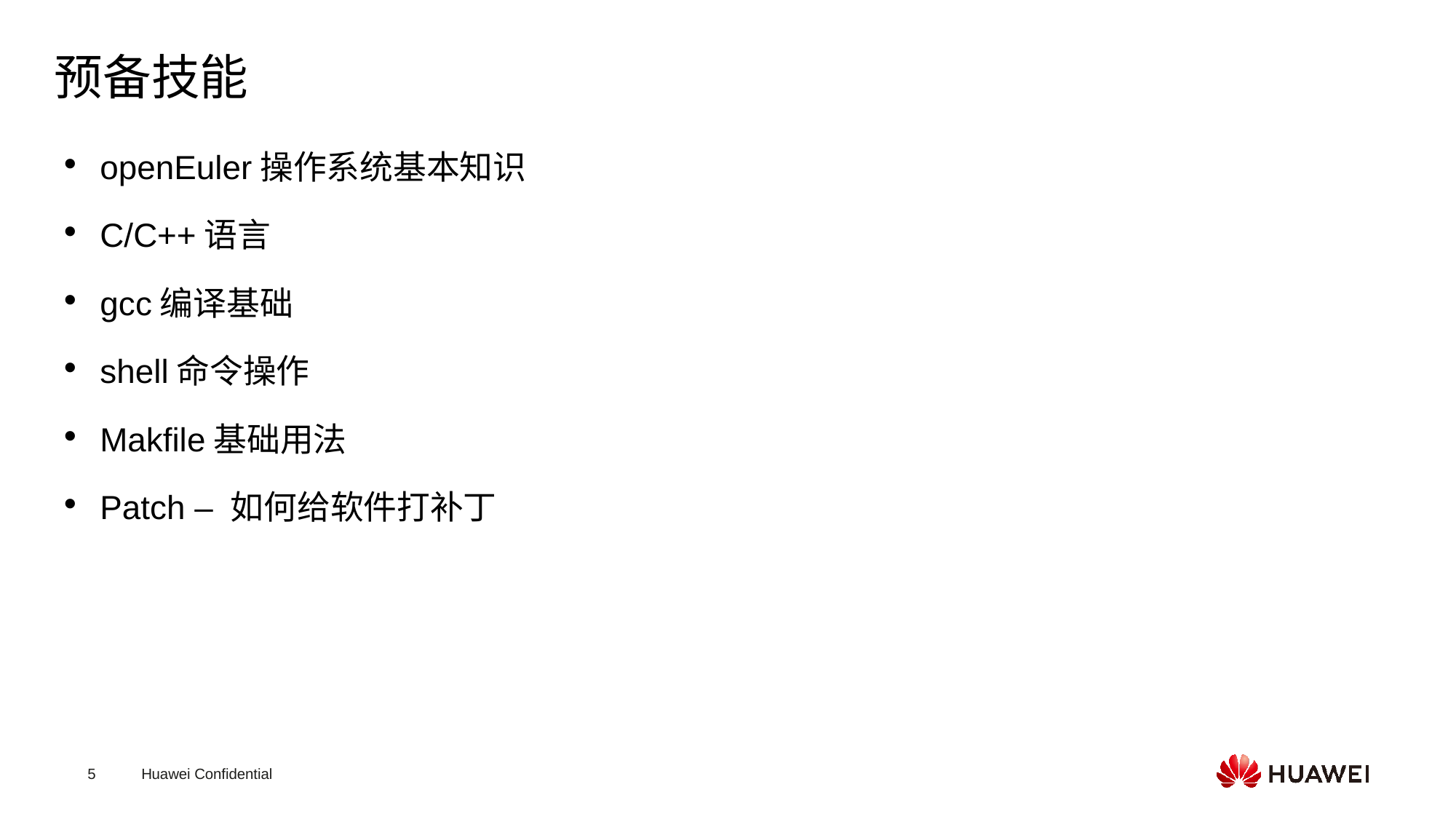

# 预备技能
openEuler操作系统基本知识
C/C++语言
gcc编译基础
shell命令操作
Makfile基础用法
Patch – 如何给软件打补丁